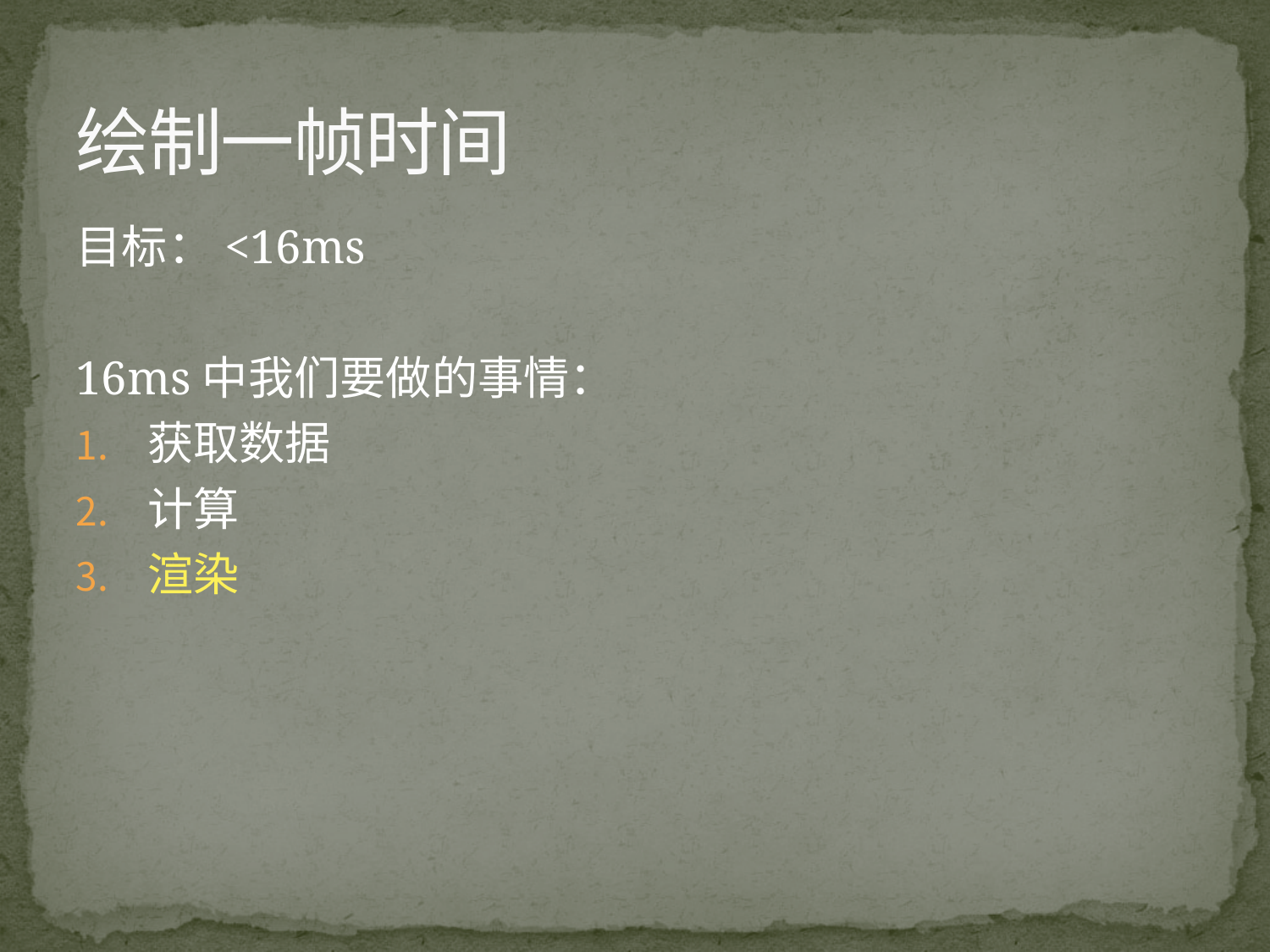

# 绘制一帧时间
目标：<16ms

16ms中我们要做的事情：
获取数据
计算
渲染